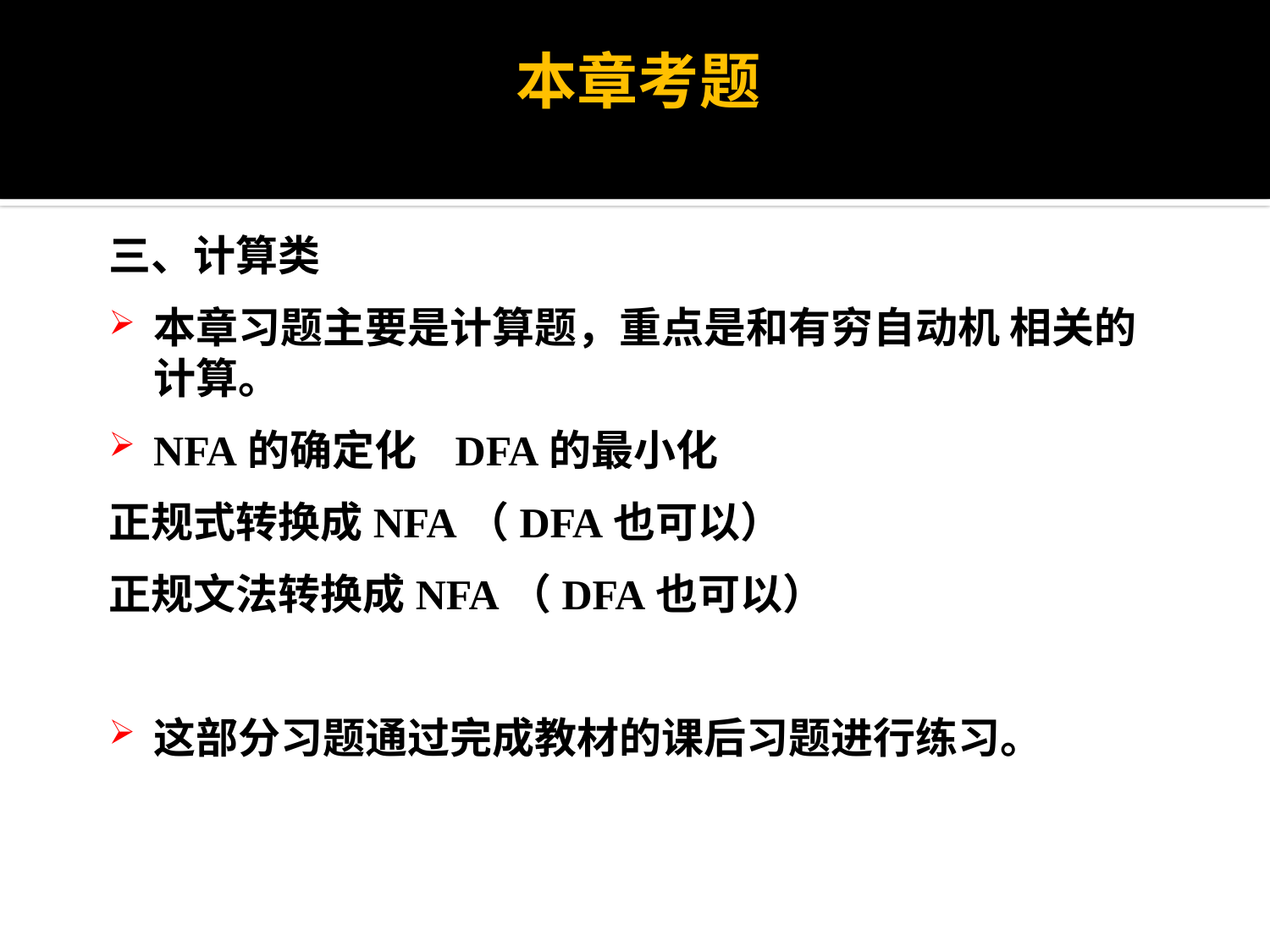

# 本章考题
三、计算类
本章习题主要是计算题，重点是和有穷自动机 相关的计算。
NFA的确定化   DFA的最小化
正规式转换成NFA（DFA也可以）
正规文法转换成NFA（DFA也可以）

这部分习题通过完成教材的课后习题进行练习。